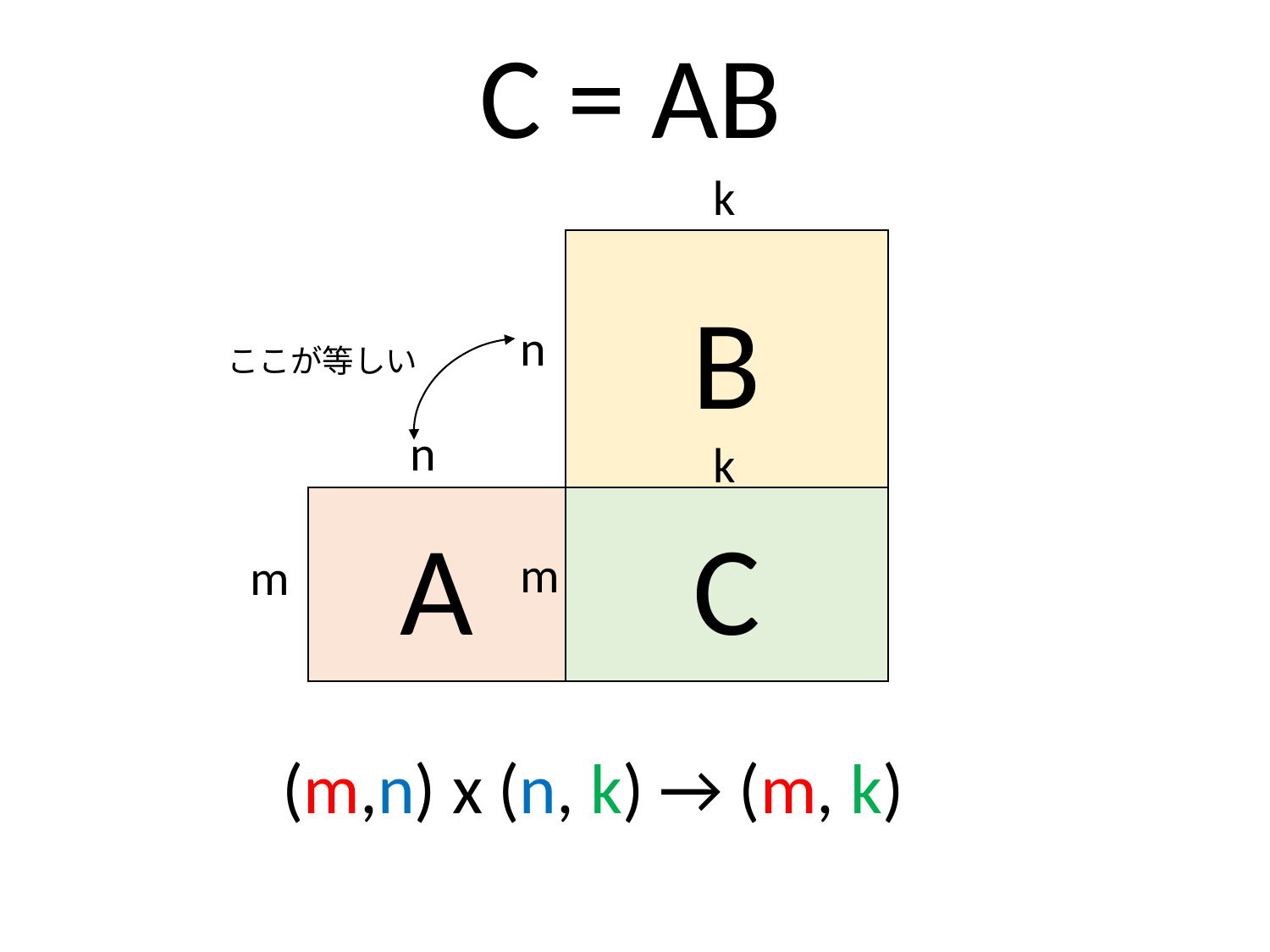

C = AB
k
B
n

ここが等しい
n
k
A
C
m
m
(m,n) x (n, k) → (m, k)